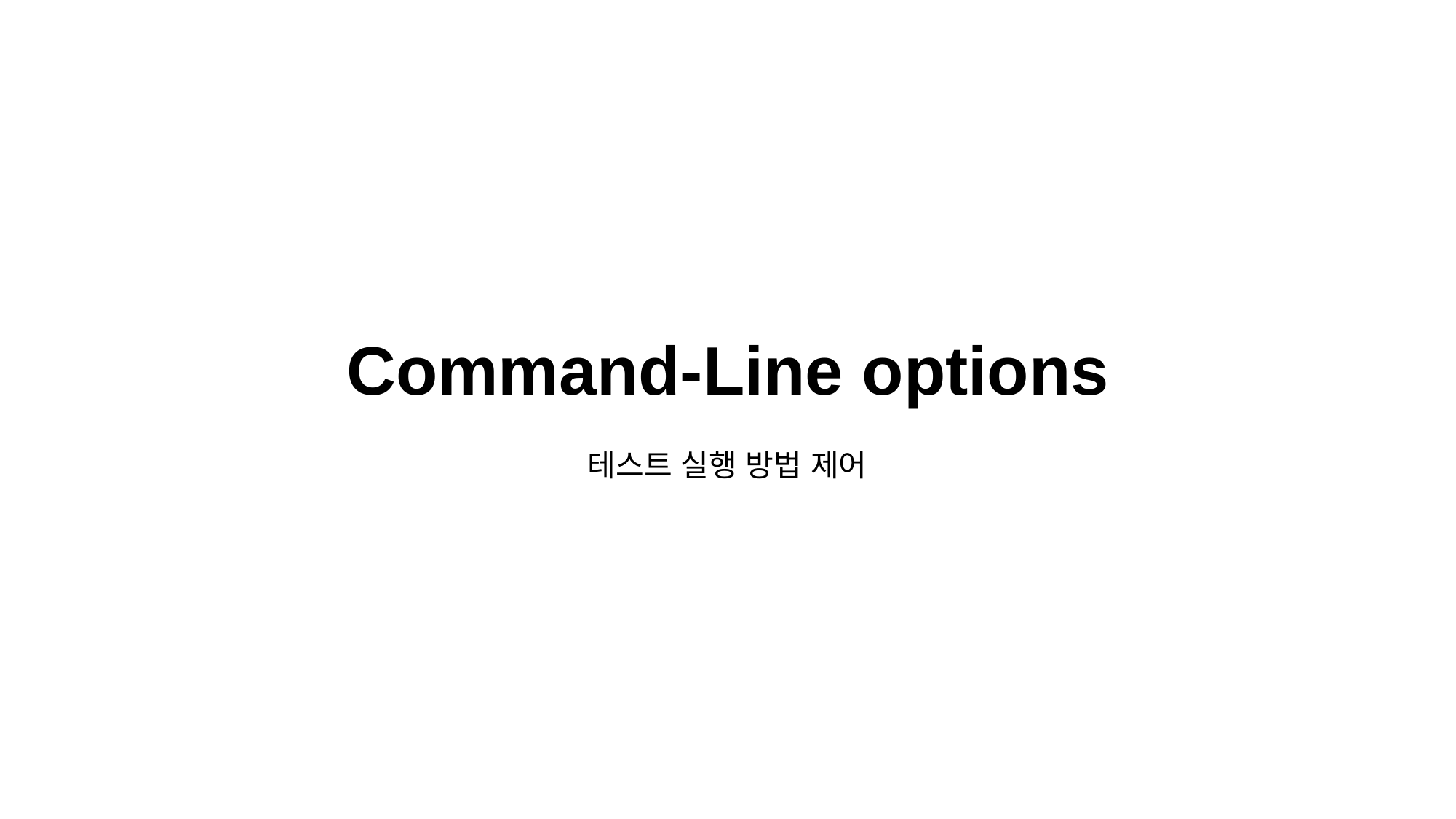

# Command-Line options 테스트 실행 방법 제어